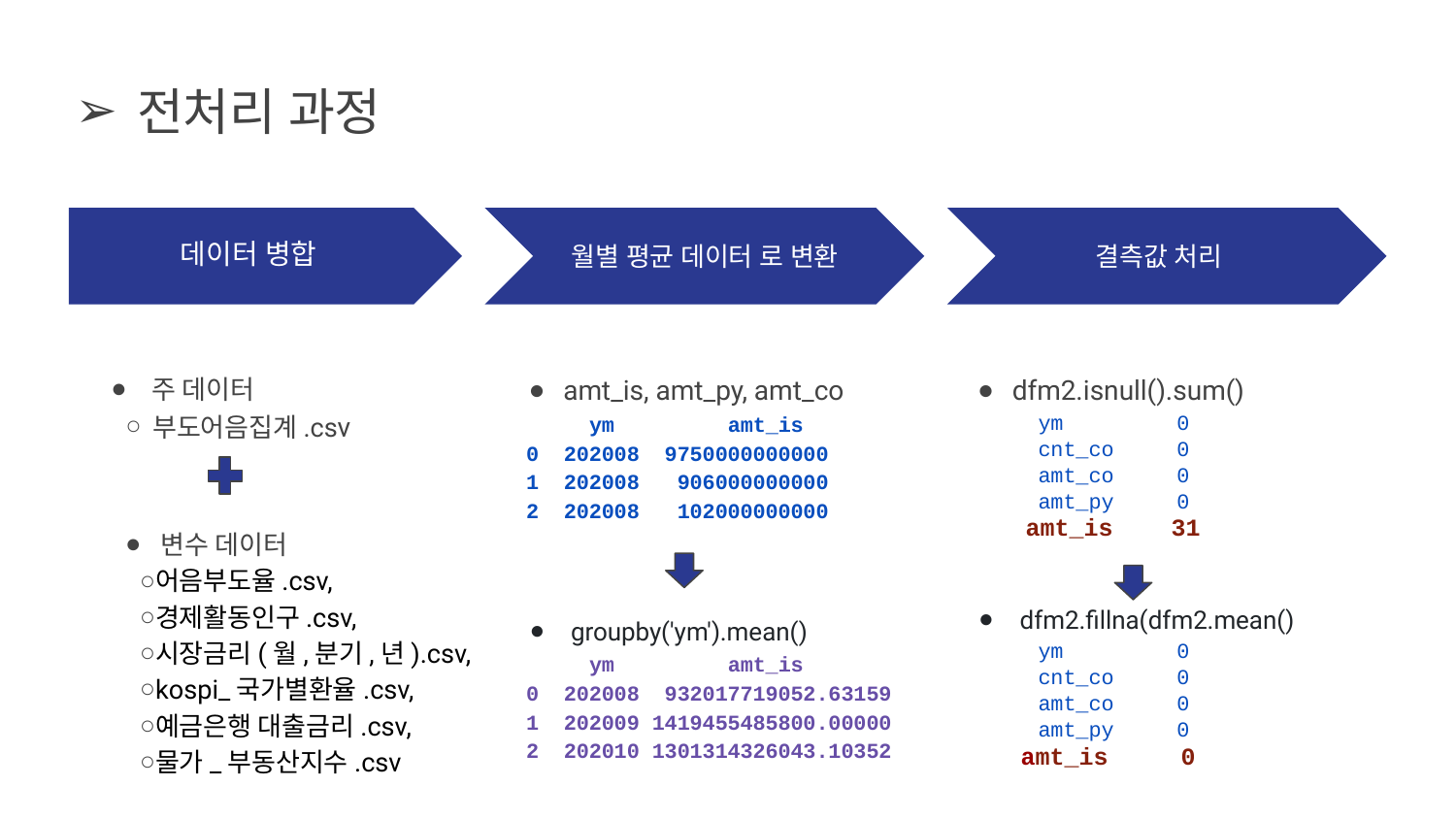

# 전처리 과정

데이터 병합
   월별 평균 데이터 로 변환
            결측값 처리
 주 데이터
부도어음집계.csv

  변수 데이터
어음부도율.csv,
경제활동인구.csv,
시장금리(월,분기,년).csv,
kospi_국가별환율.csv,
예금은행 대출금리.csv,
물가_부동산지수.csv
 amt_is, amt_py, amt_co
      ym         amt_is
 0  202008  9750000000000
 1  202008   906000000000
 2  202008   102000000000

groupby('ym').mean()
      ym         amt_is
 0  202008  932017719052.63159
 1  202009 1419455485800.00000
 2  202010 1301314326043.10352
 dfm2.isnull().sum()
      ym         0
      cnt_co     0
      amt_co     0
      amt_py     0
     amt_is    31

dfm2.fillna(dfm2.mean()
      ym         0
      cnt_co     0
      amt_co     0
      amt_py     0
    amt_is     0